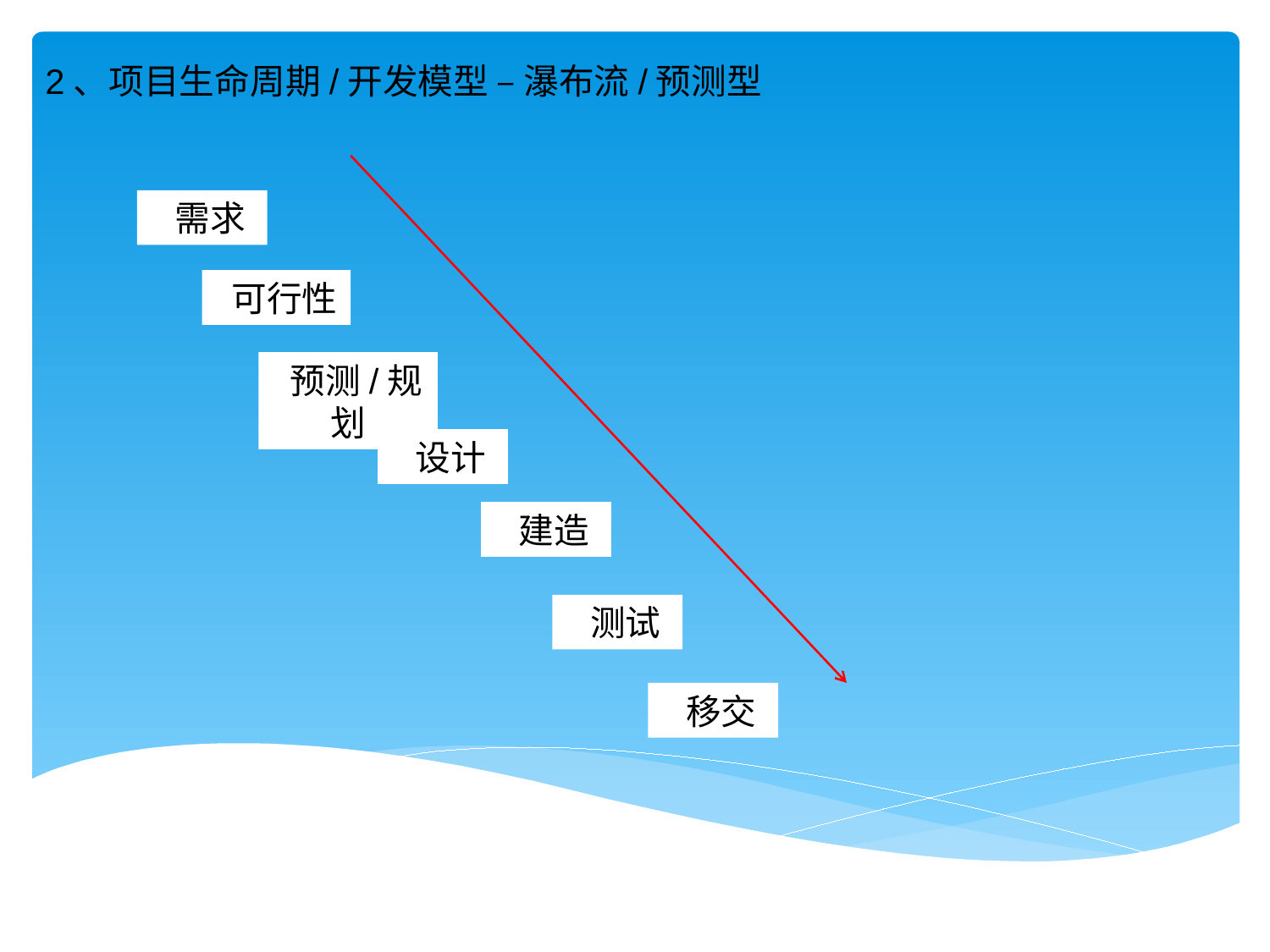

2、项目生命周期/开发模型 – 瀑布流/预测型
 需求
 可行性
 预测/规划
 设计
 建造
 测试
 移交